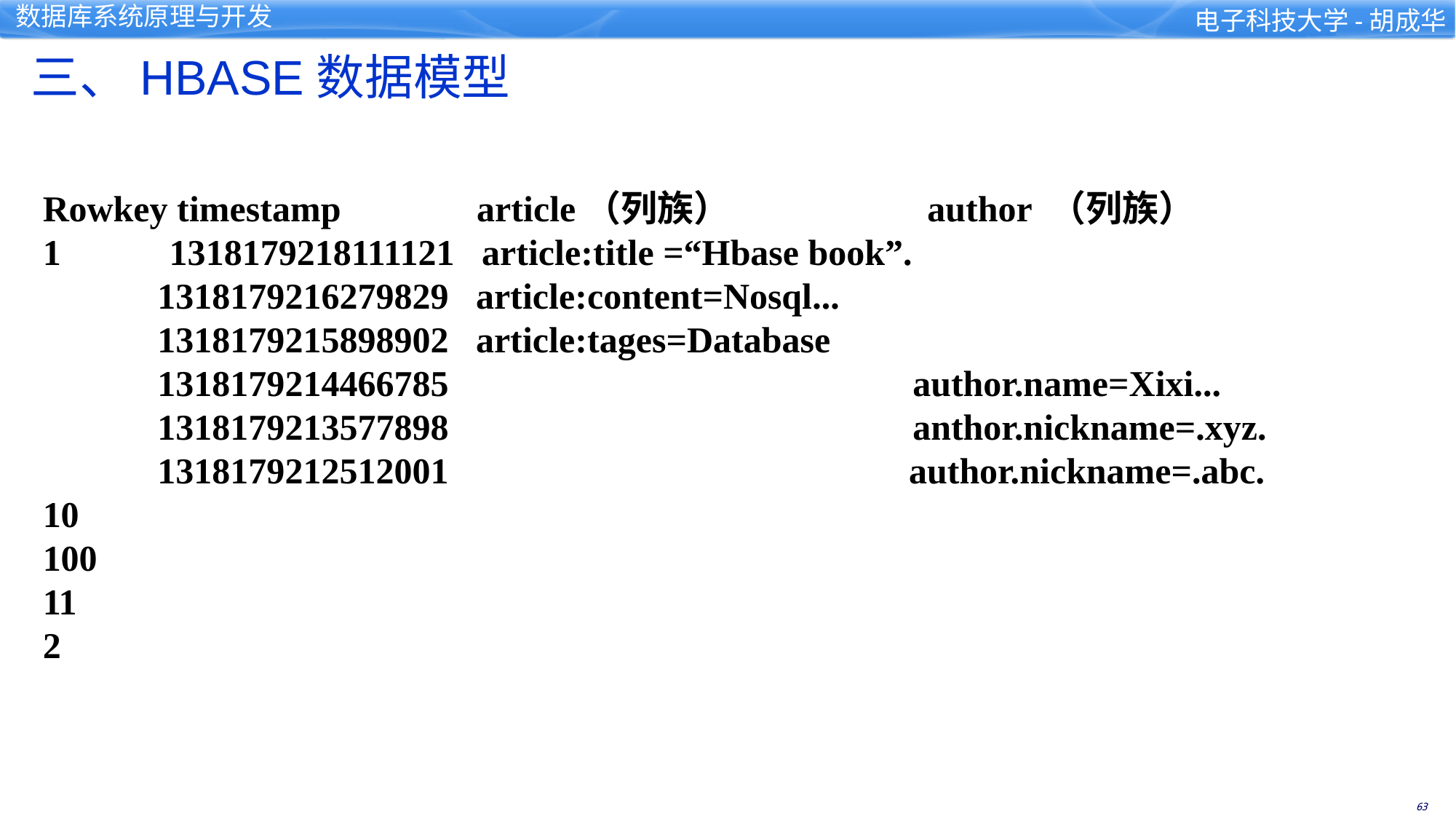

三、HBASE数据模型
Rowkey timestamp         　article（列族）                       author （列族）
1  　　1318179218111121   article:title =“Hbase book”.
   　　1318179216279829   article:content=Nosql...
   　　1318179215898902   article:tages=Database
   　　1318179214466785                                                   author.name=Xixi...
   　　1318179213577898                                                   anthor.nickname=.xyz.
   　　1318179212512001                        　                       author.nickname=.abc.
10
100
11
2